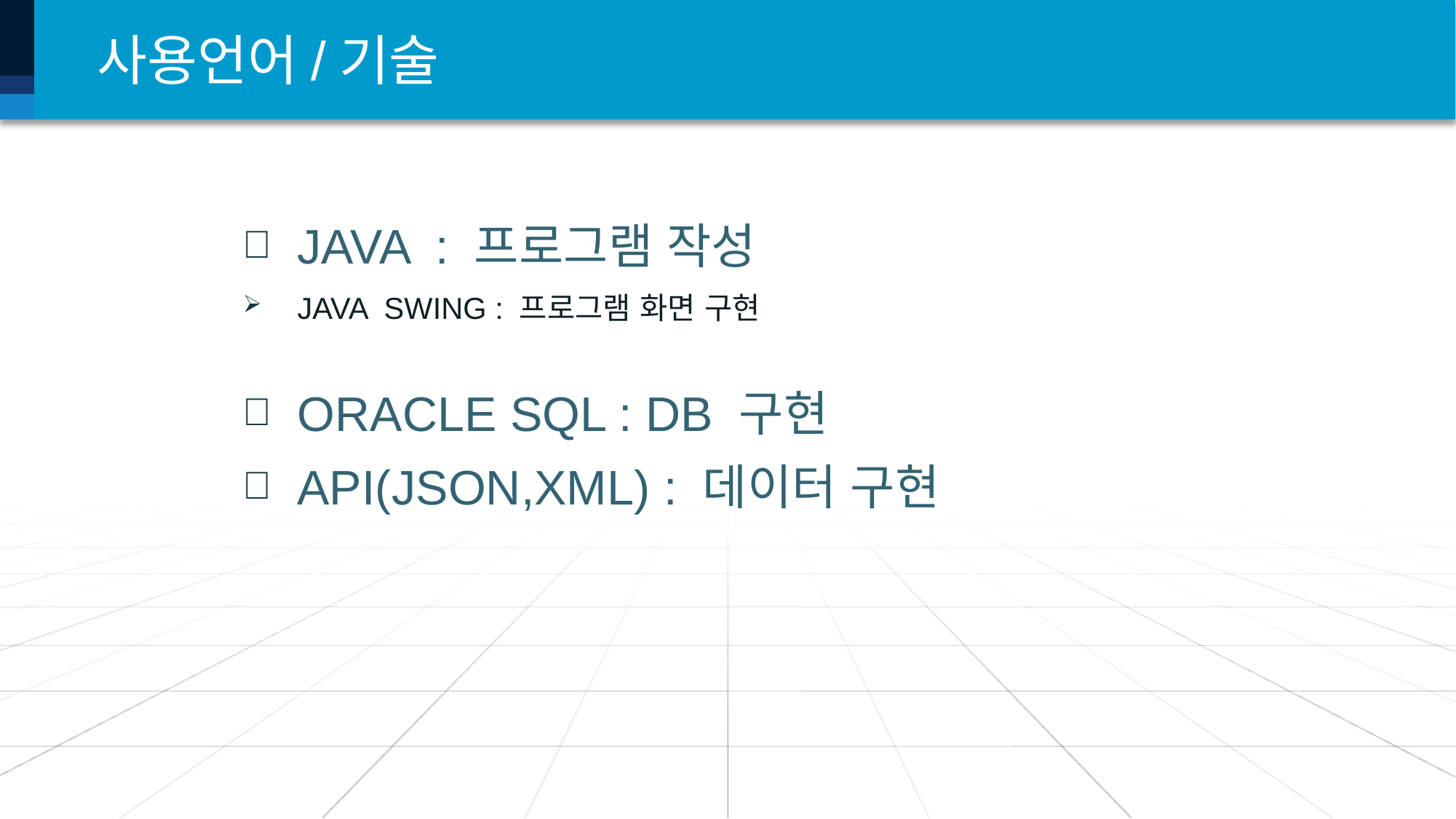

# 사용언어/기술
JAVA  : 프로그램 작성
JAVA  SWING : 프로그램 화면 구현

ORACLE SQL : DB 구현
API(JSON,XML) : 데이터 구현